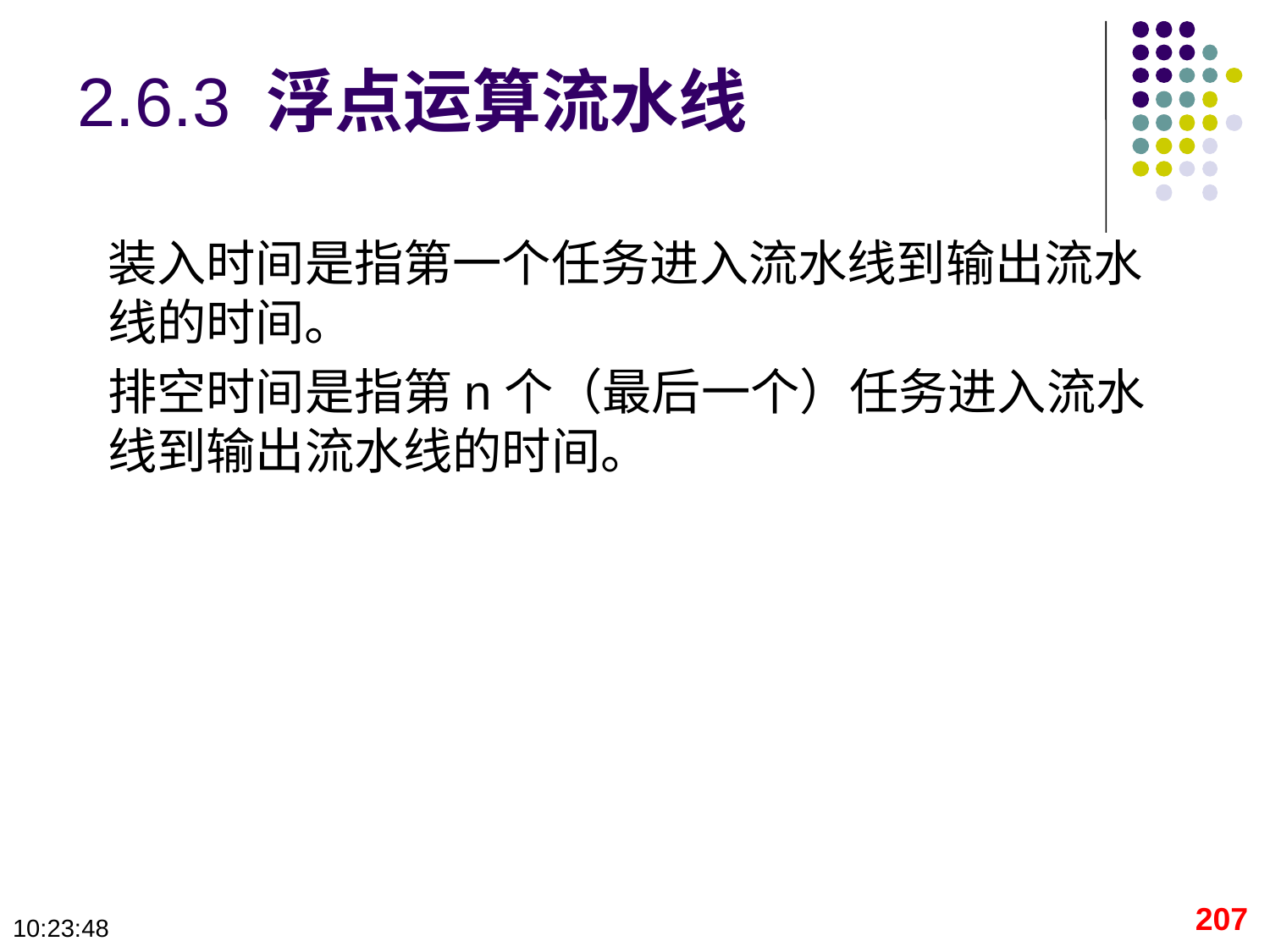

# 2.6.3 浮点运算流水线
装入时间是指第一个任务进入流水线到输出流水线的时间。
排空时间是指第n个（最后一个）任务进入流水线到输出流水线的时间。
207
10:23:48